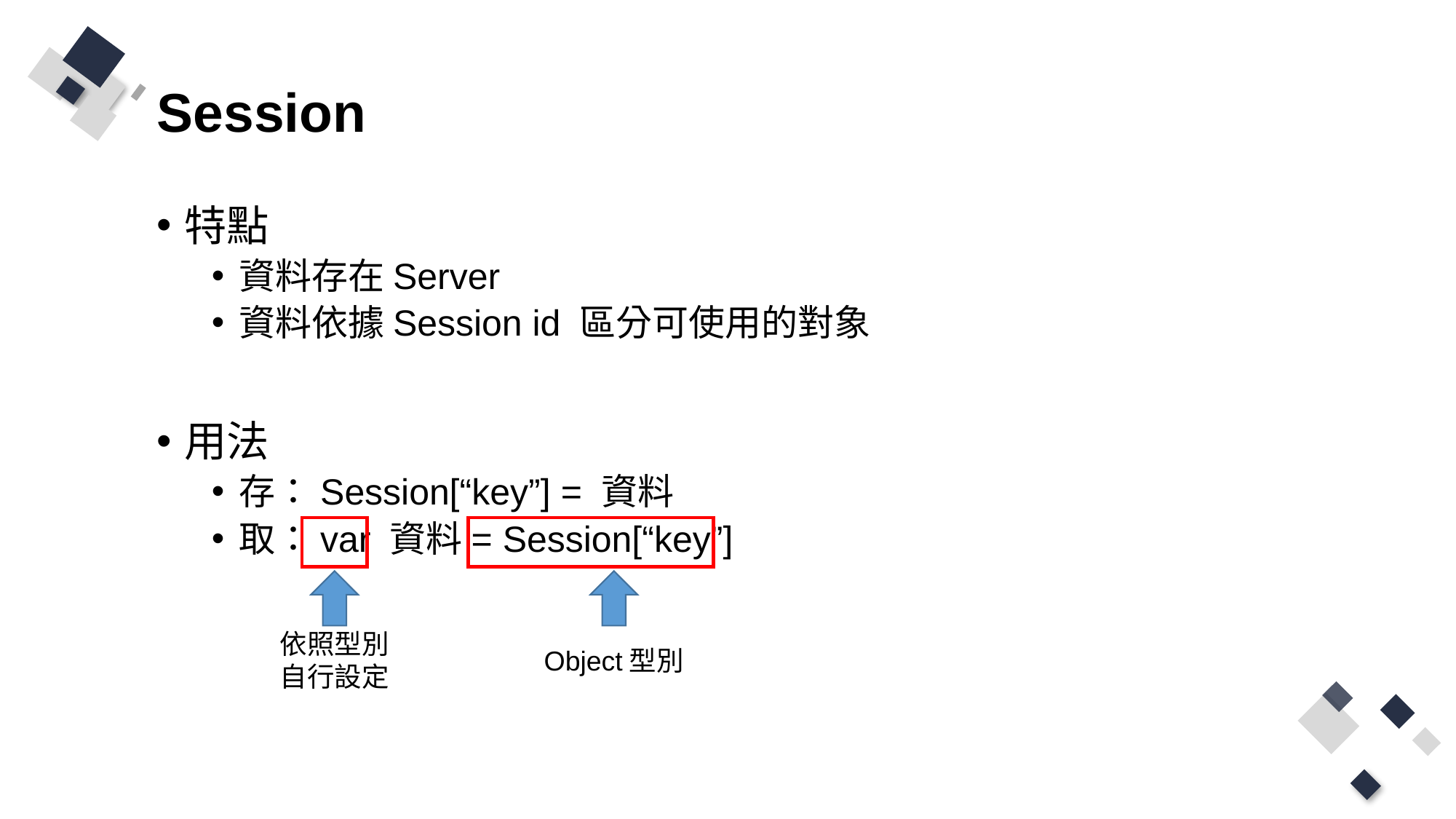

# Session
特點
資料存在Server
資料依據Session id 區分可使用的對象

用法
存：Session[“key”] = 資料
取：var 資料= Session[“key”]

依照型別
自行設定
Object型別